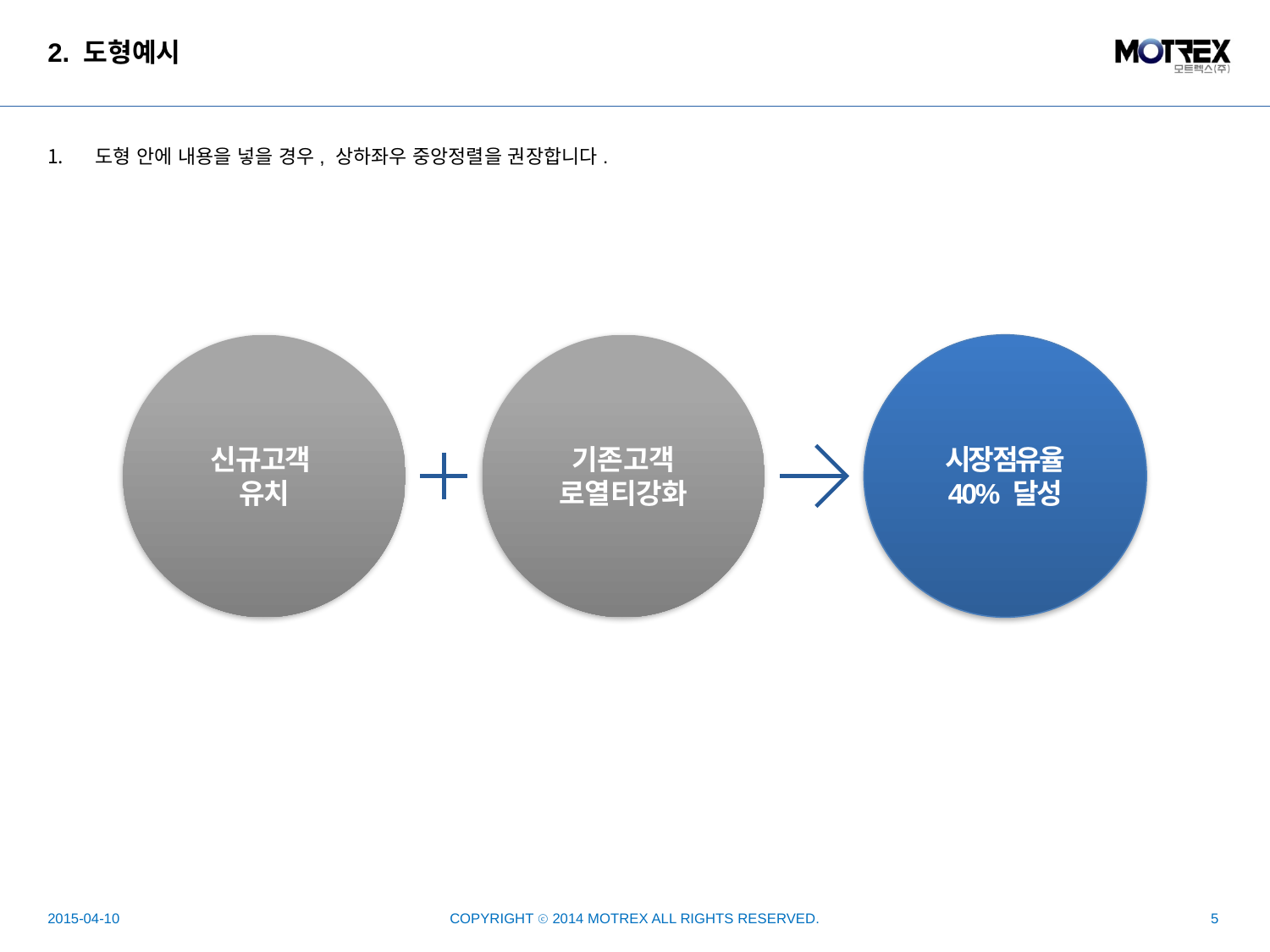

# 2. 도형예시
도형 안에 내용을 넣을 경우, 상하좌우 중앙정렬을 권장합니다.
신규고객
유치
기존고객
로열티강화
시장점유율
40% 달성
2015-04-10
COPYRIGHT ⓒ 2014 MOTREX ALL RIGHTS RESERVED.
5